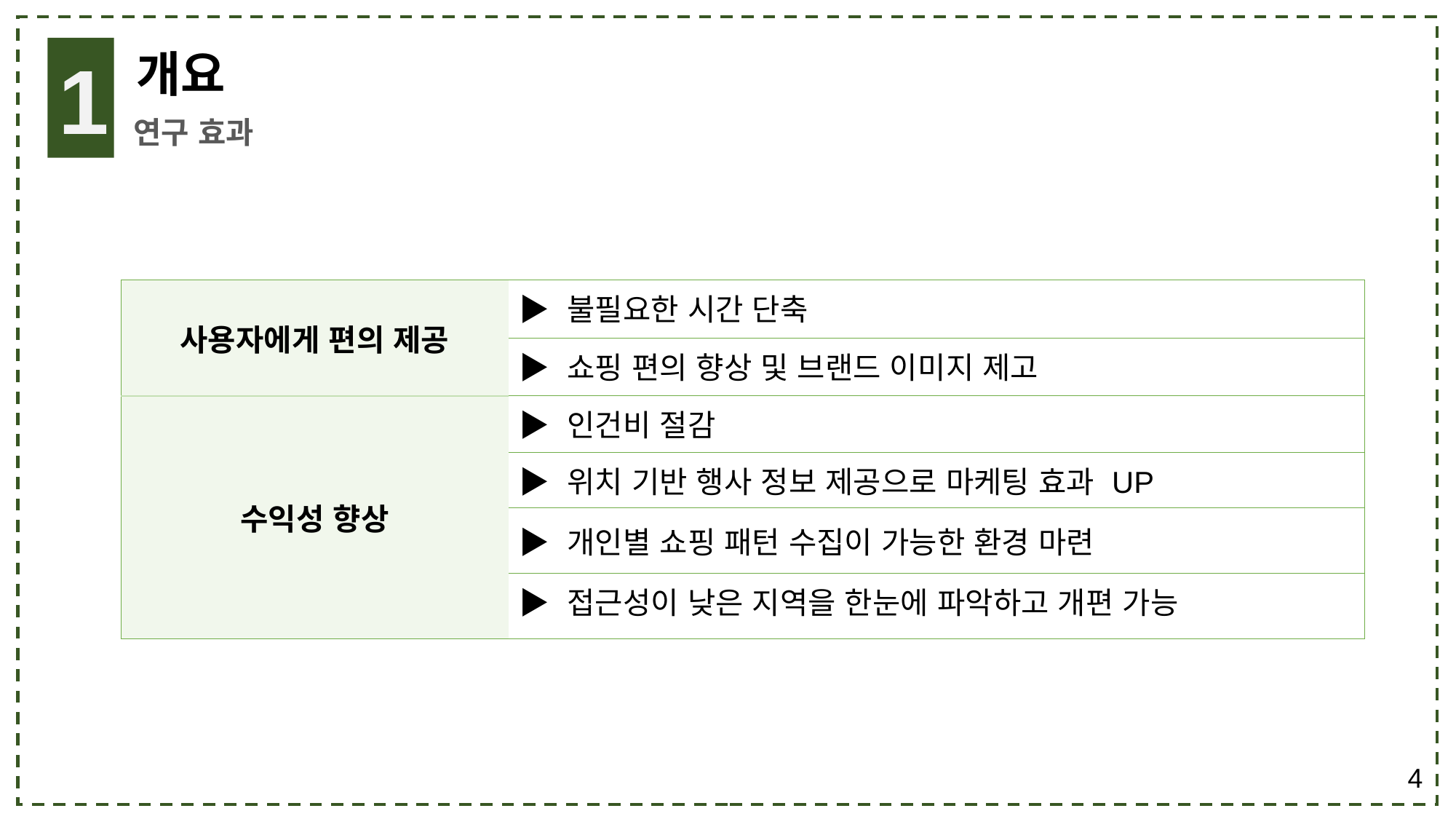

1
개요
연구 효과
| 사용자에게 편의 제공 | ▶ 불필요한 시간 단축 |
| --- | --- |
|  | ▶ 쇼핑 편의 향상 및 브랜드 이미지 제고 |
| 수익성 향상 | ▶ 인건비 절감 |
|  | ▶ 위치 기반 행사 정보 제공으로 마케팅 효과 UP |
|  | ▶ 개인별 쇼핑 패턴 수집이 가능한 환경 마련 |
|  | ▶ 접근성이 낮은 지역을 한눈에 파악하고 개편 가능 |
4